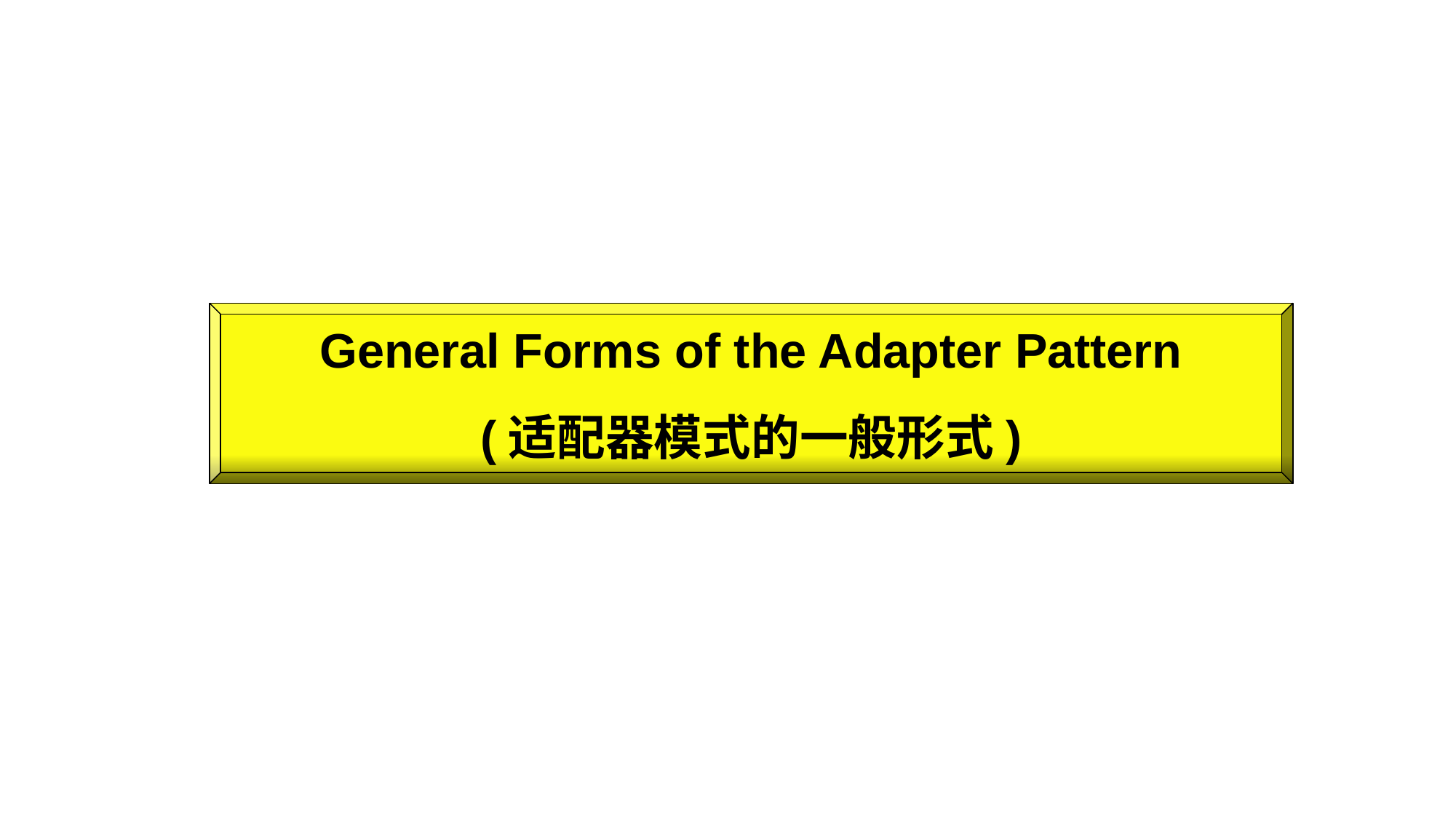

#
General Forms of the Adapter Pattern
(适配器模式的一般形式)